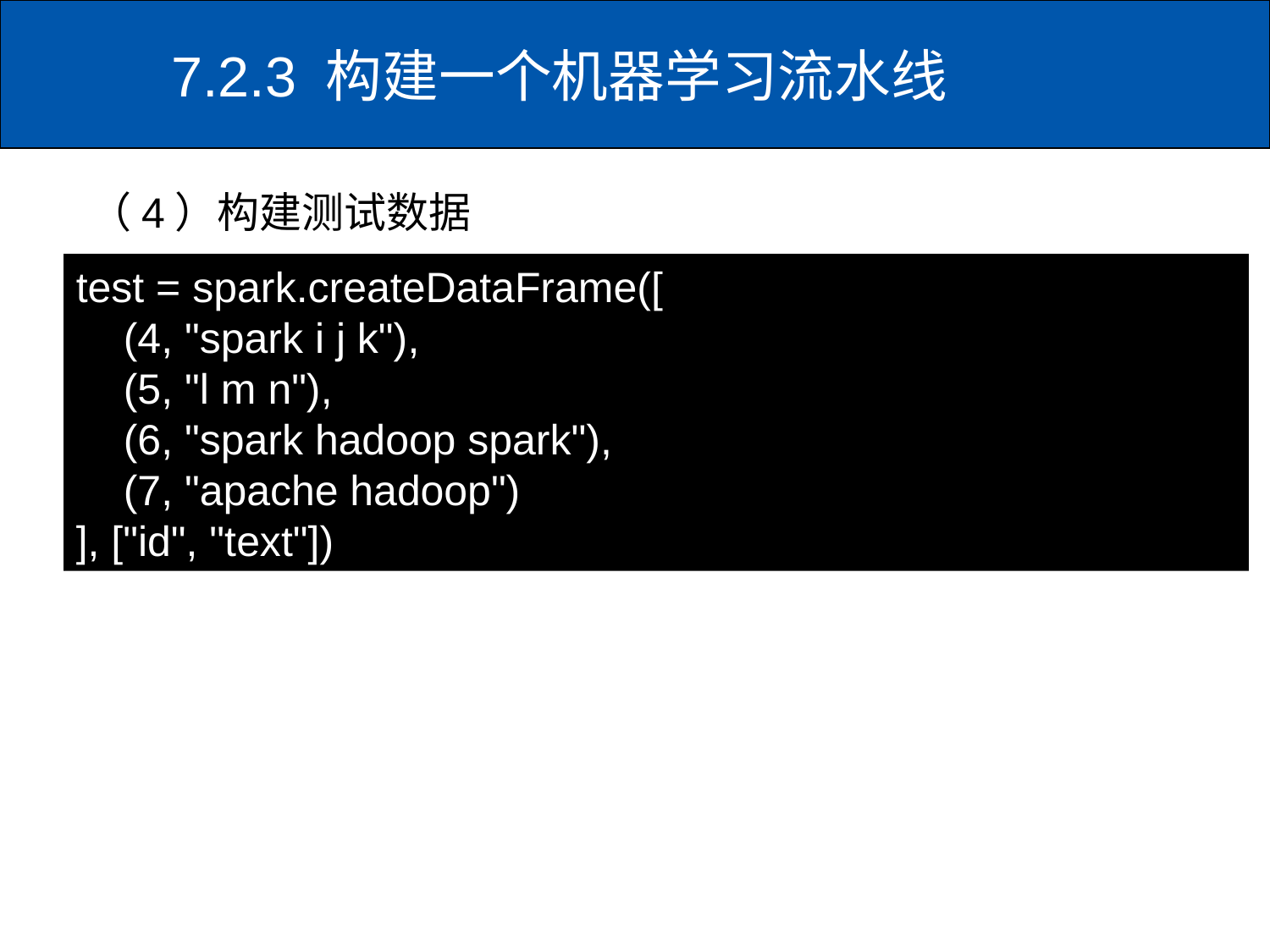

# 7.2.3 构建一个机器学习流水线
（4）构建测试数据
test = spark.createDataFrame([
    (4, "spark i j k"),
    (5, "l m n"),
    (6, "spark hadoop spark"),
    (7, "apache hadoop")
], ["id", "text"])